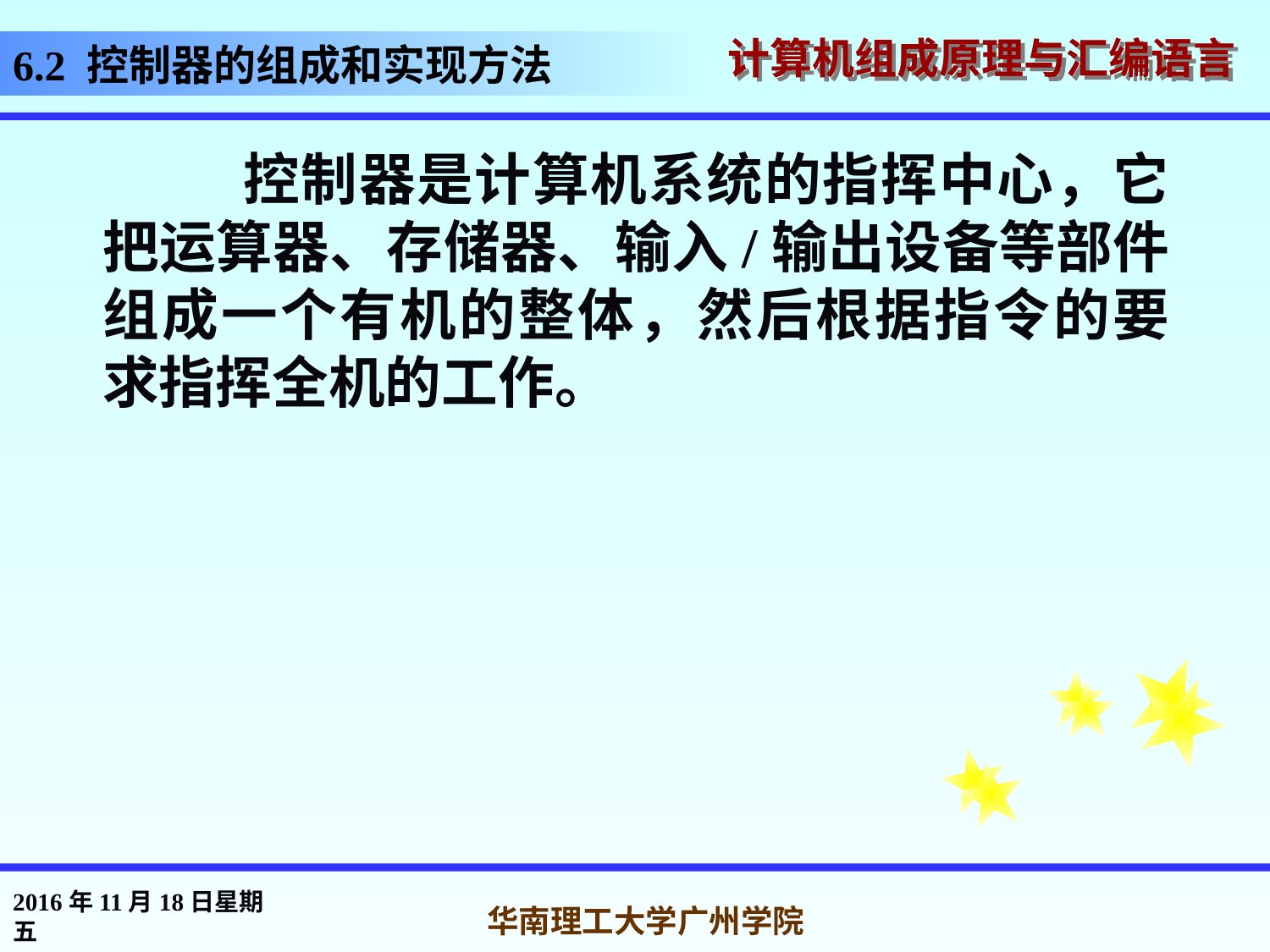

# 6.2 控制器的组成和实现方法
            控制器是计算机系统的指挥中心，它把运算器、存储器、输入/输出设备等部件组成一个有机的整体，然后根据指令的要求指挥全机的工作。
2016年11月18日星期五
华南理工大学广州学院